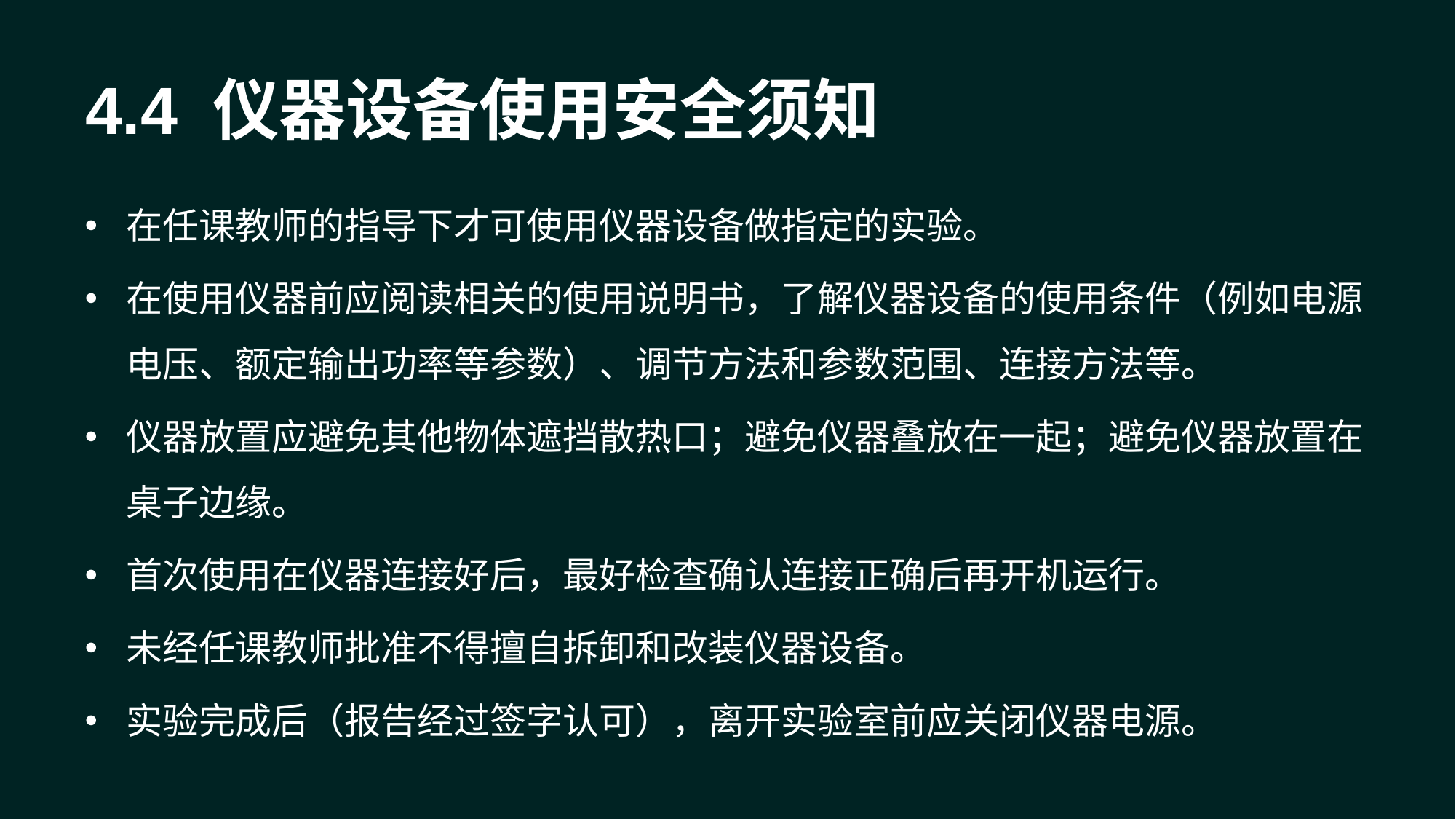

4.4 仪器设备使用安全须知
在任课教师的指导下才可使用仪器设备做指定的实验。
在使用仪器前应阅读相关的使用说明书，了解仪器设备的使用条件（例如电源电压、额定输出功率等参数）、调节方法和参数范围、连接方法等。
仪器放置应避免其他物体遮挡散热口；避免仪器叠放在一起；避免仪器放置在桌子边缘。
首次使用在仪器连接好后，最好检查确认连接正确后再开机运行。
未经任课教师批准不得擅自拆卸和改装仪器设备。
实验完成后（报告经过签字认可），离开实验室前应关闭仪器电源。